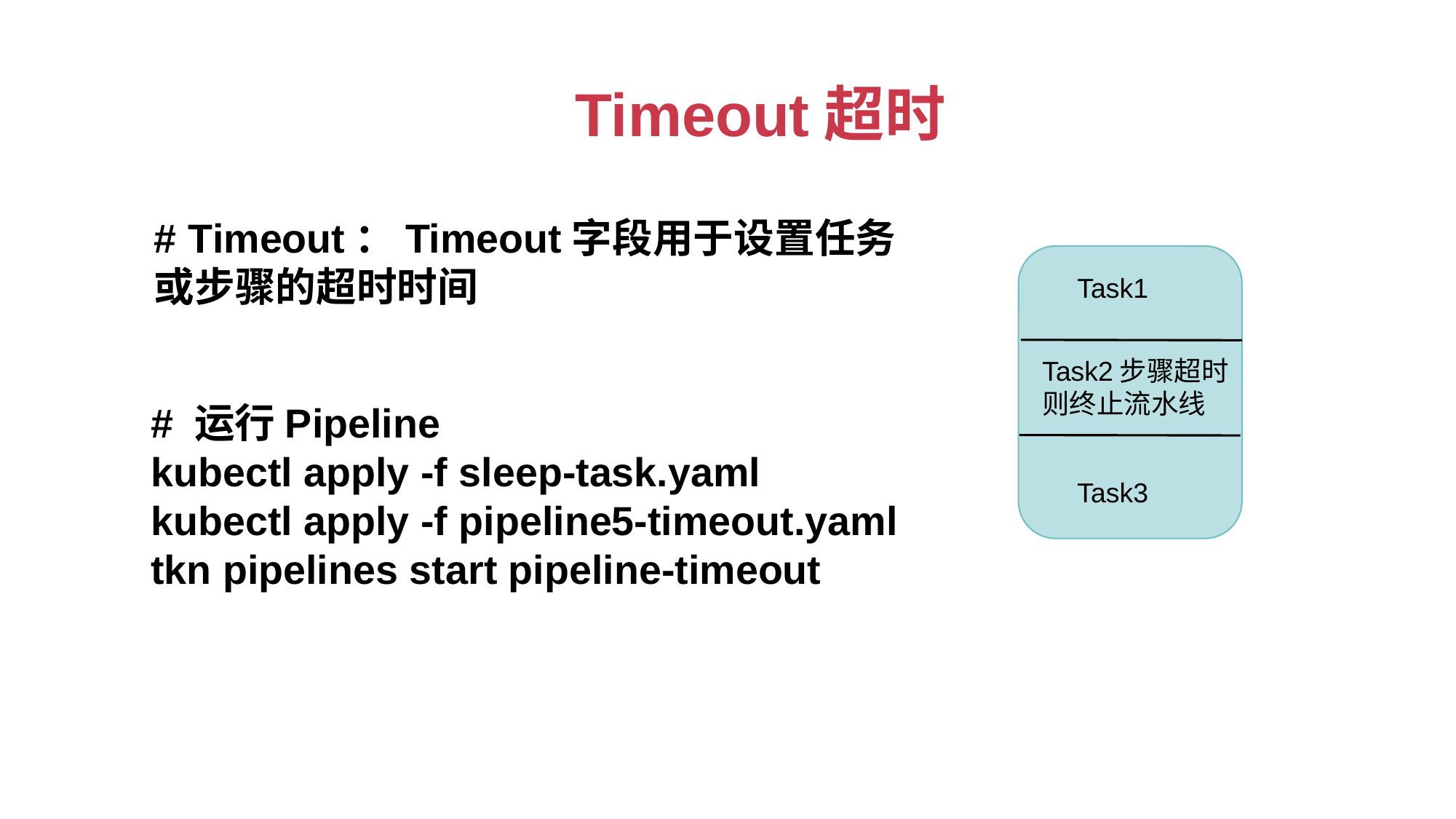

Timeout超时
# Timeout：Timeout字段用于设置任务或步骤的超时时间

Task1
Task2步骤超时
则终止流水线

# 运行Pipeline
kubectl apply -f sleep-task.yaml
kubectl apply -f pipeline5-timeout.yaml
tkn pipelines start pipeline-timeout

Task3